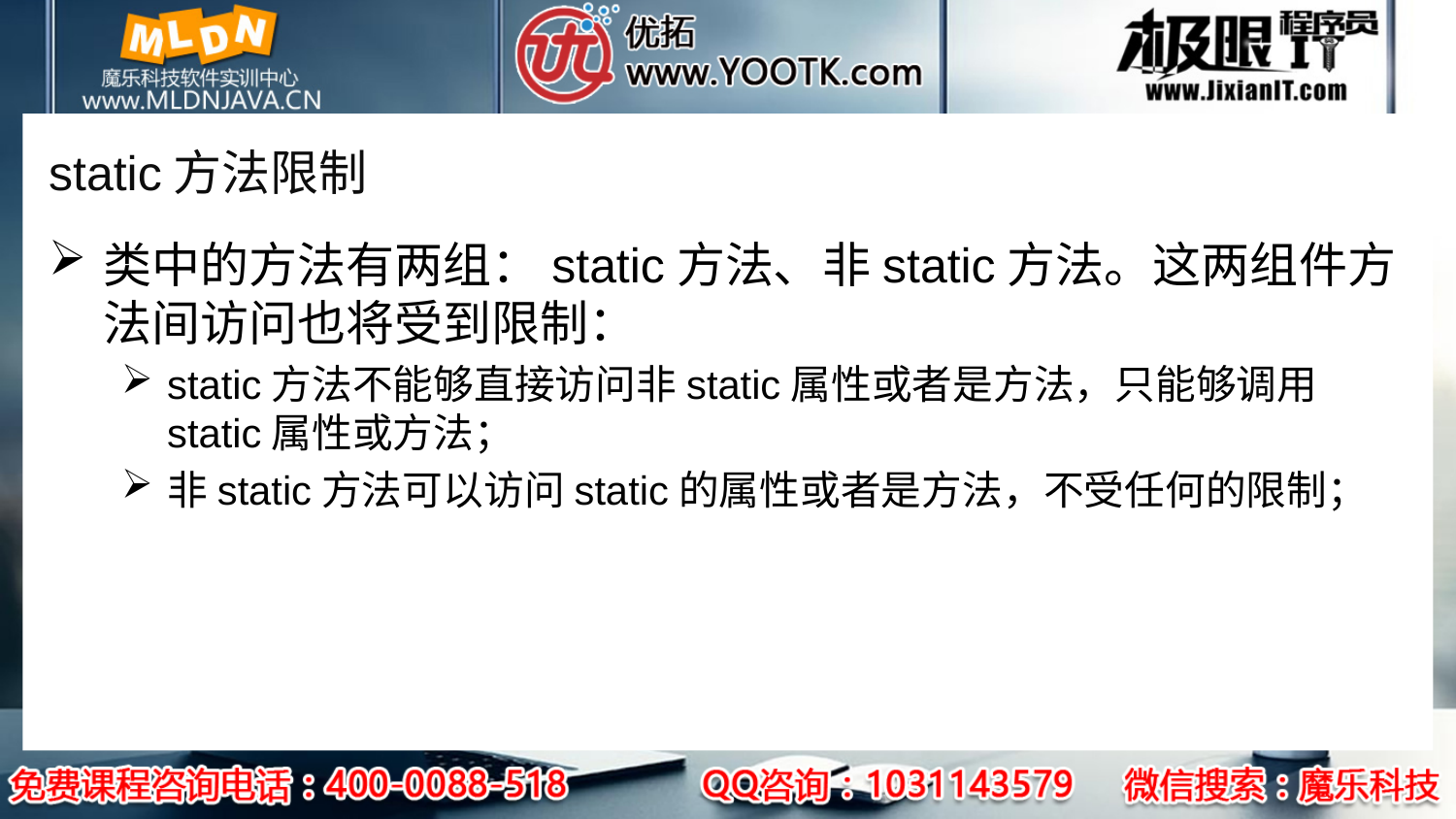

# static方法限制
类中的方法有两组：static方法、非static方法。这两组件方法间访问也将受到限制：
static方法不能够直接访问非static属性或者是方法，只能够调用static属性或方法；
非static方法可以访问static的属性或者是方法，不受任何的限制；